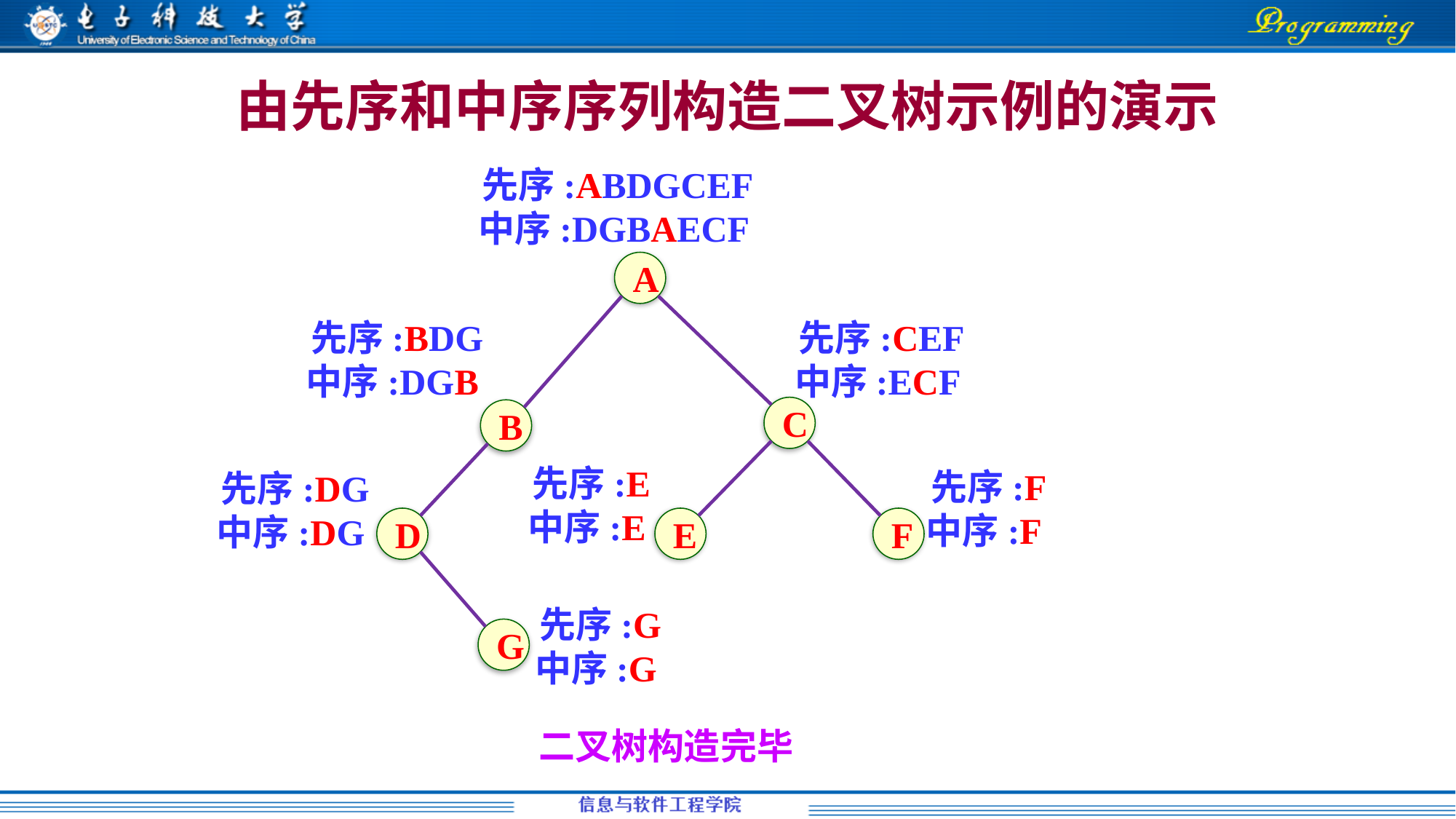

82
# 由先序和中序序列构造二叉树示例的演示
先序:ABDGCEF
中序:DGBAECF
A
先序:BDG
中序:DGB
先序:CEF
中序:ECF
C
B
先序:E
中序:E
先序:F
中序:F
先序:DG
中序:DG
D
E
F
先序:G
中序:G
G
二叉树构造完毕